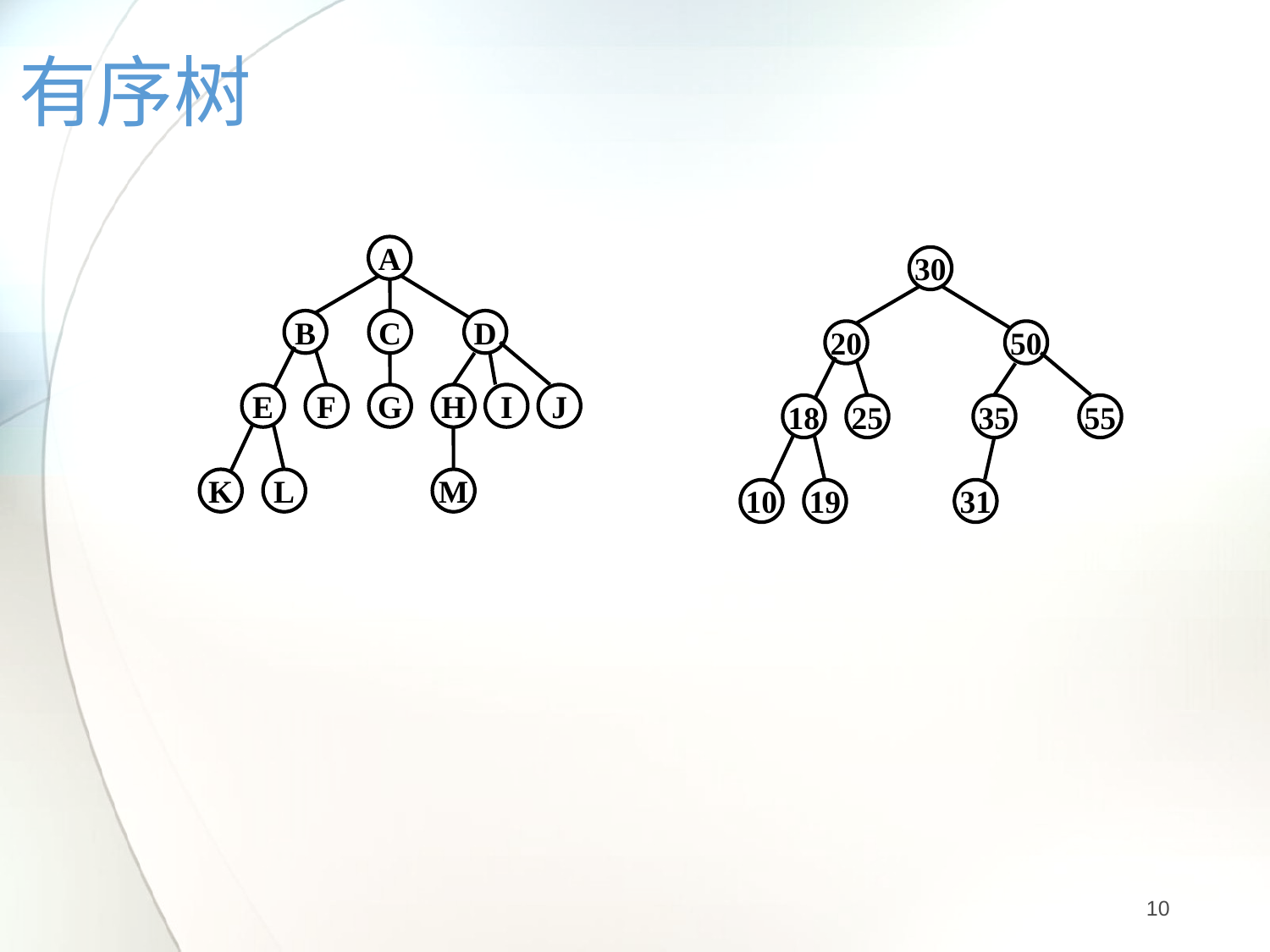

# 有序树
A

B
C
D

E
F
G
H
I
J

K
L
M
30

20
50

18
25
35
55

10
19
31
10